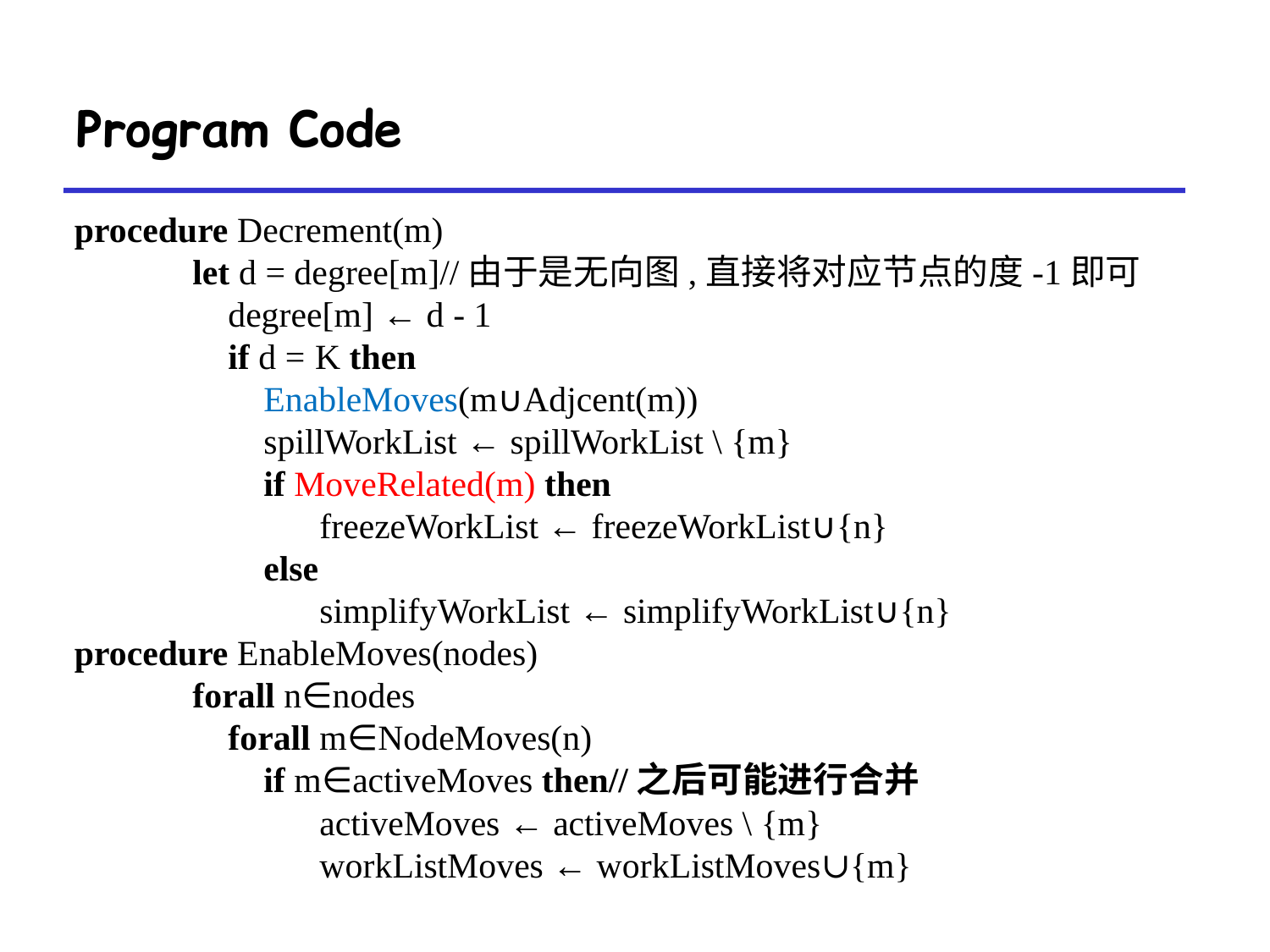

# Program Code
 procedure Decrement(m)
	let d = degree[m]//由于是无向图,直接将对应节点的度-1即可
	    degree[m] ← d - 1
	    if d = K then
	        EnableMoves(m∪Adjcent(m))
	        spillWorkList ← spillWorkList \ {m}
	        if MoveRelated(m) then
	        	freezeWorkList ← freezeWorkList∪{n}
	        else
	        	simplifyWorkList ← simplifyWorkList∪{n}
 procedure EnableMoves(nodes)
	forall n∈nodes
	    forall m∈NodeMoves(n)
	        if m∈activeMoves then//之后可能进行合并
	    	activeMoves ← activeMoves \ {m}
		workListMoves ← workListMoves∪{m}

15